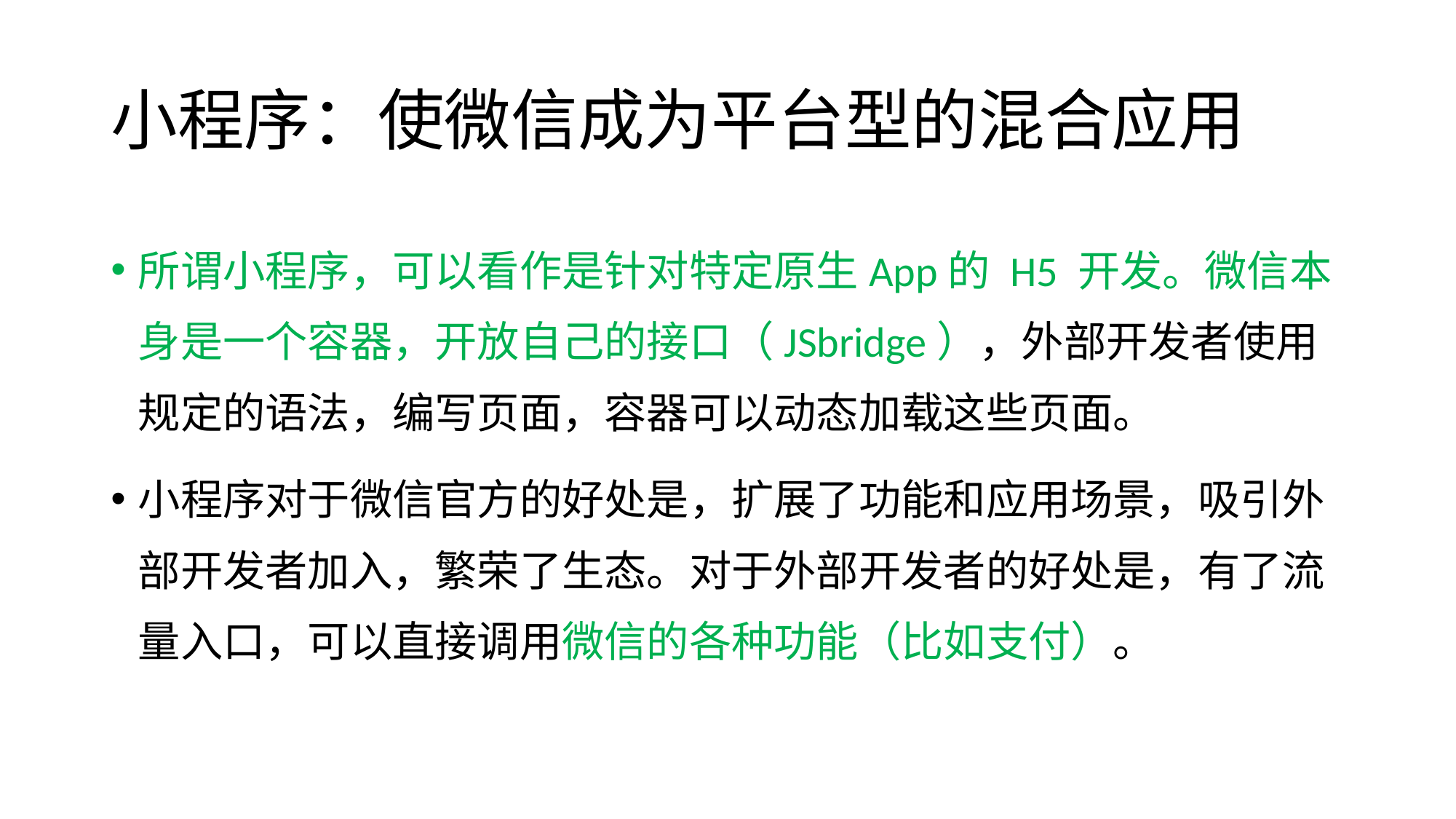

# 小程序：使微信成为平台型的混合应用
所谓小程序，可以看作是针对特定原生App的 H5 开发。微信本身是一个容器，开放自己的接口（JSbridge），外部开发者使用规定的语法，编写页面，容器可以动态加载这些页面。
小程序对于微信官方的好处是，扩展了功能和应用场景，吸引外部开发者加入，繁荣了生态。对于外部开发者的好处是，有了流量入口，可以直接调用微信的各种功能（比如支付）。